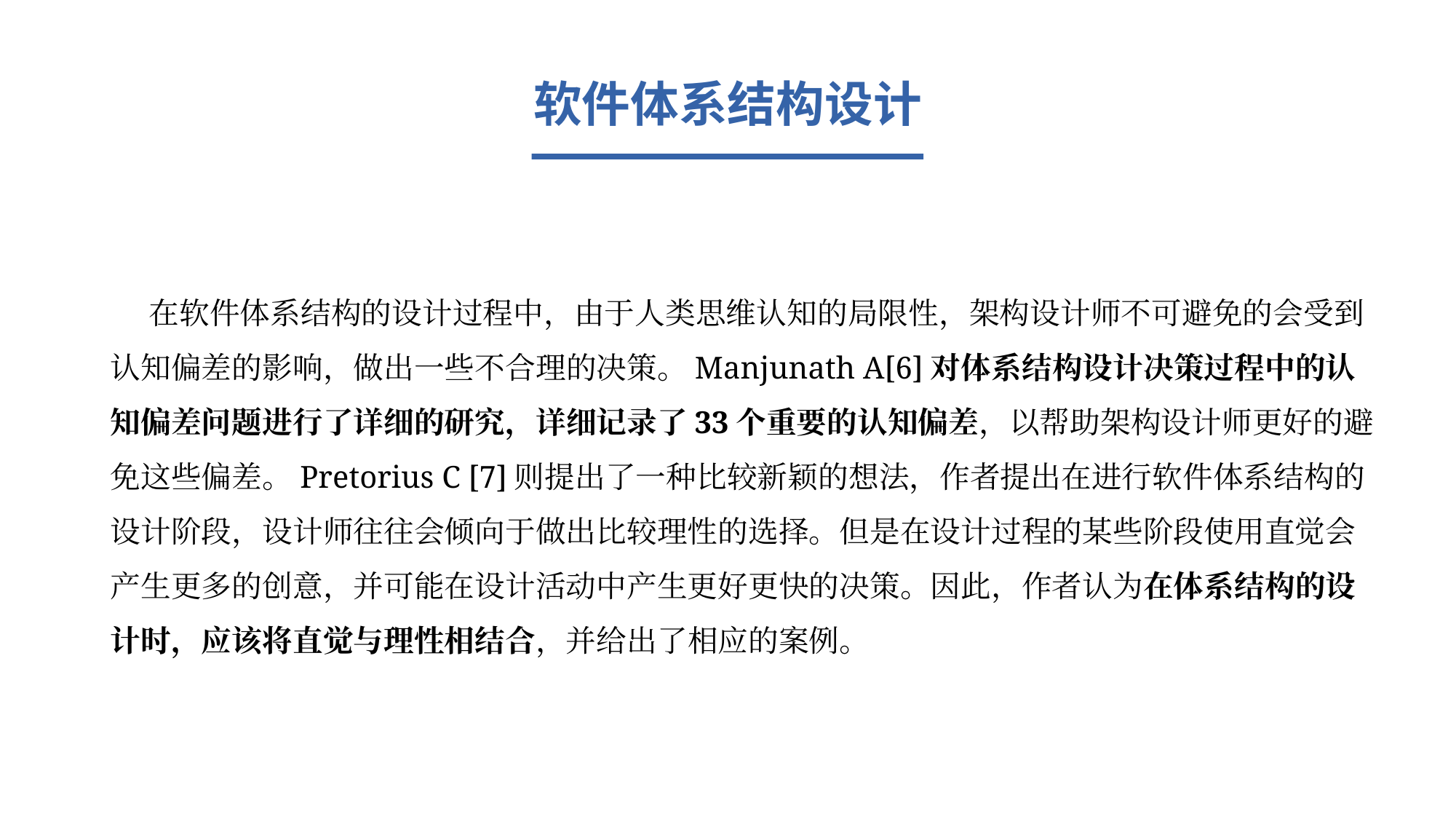

软件体系结构设计

    在软件体系结构的设计过程中，由于人类思维认知的局限性，架构设计师不可避免的会受到认知偏差的影响，做出一些不合理的决策。Manjunath A[6]对体系结构设计决策过程中的认知偏差问题进行了详细的研究，详细记录了33个重要的认知偏差，以帮助架构设计师更好的避免这些偏差。Pretorius C [7]则提出了一种比较新颖的想法，作者提出在进行软件体系结构的设计阶段，设计师往往会倾向于做出比较理性的选择。但是在设计过程的某些阶段使用直觉会产生更多的创意，并可能在设计活动中产生更好更快的决策。因此，作者认为在体系结构的设计时，应该将直觉与理性相结合，并给出了相应的案例。